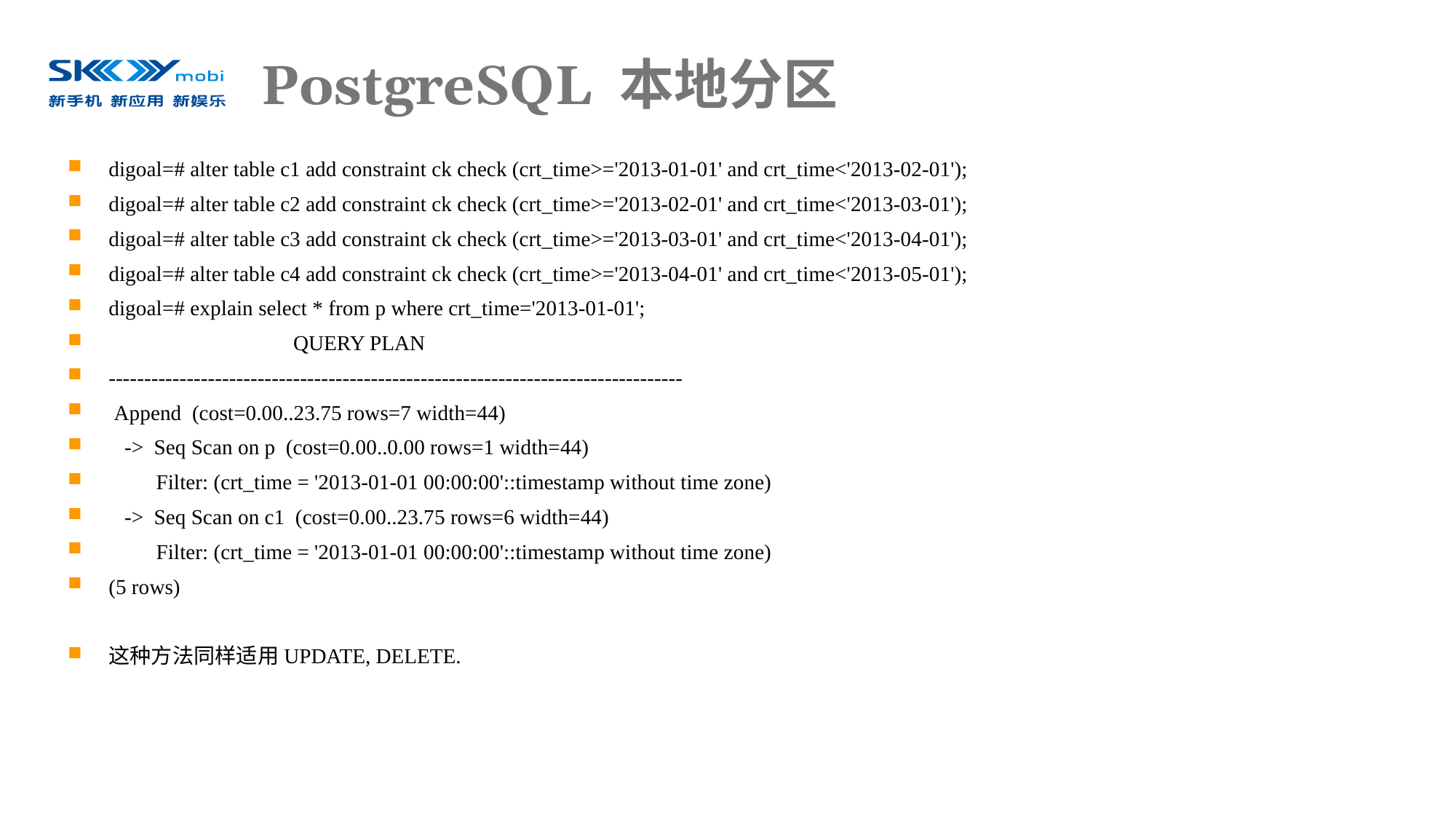

# PostgreSQL 本地分区
digoal=# alter table c1 add constraint ck check (crt_time>='2013-01-01' and crt_time<'2013-02-01');
digoal=# alter table c2 add constraint ck check (crt_time>='2013-02-01' and crt_time<'2013-03-01');
digoal=# alter table c3 add constraint ck check (crt_time>='2013-03-01' and crt_time<'2013-04-01');
digoal=# alter table c4 add constraint ck check (crt_time>='2013-04-01' and crt_time<'2013-05-01');
digoal=# explain select * from p where crt_time='2013-01-01';
                                   QUERY PLAN
---------------------------------------------------------------------------------
 Append  (cost=0.00..23.75 rows=7 width=44)
   ->  Seq Scan on p  (cost=0.00..0.00 rows=1 width=44)
         Filter: (crt_time = '2013-01-01 00:00:00'::timestamp without time zone)
   ->  Seq Scan on c1  (cost=0.00..23.75 rows=6 width=44)
         Filter: (crt_time = '2013-01-01 00:00:00'::timestamp without time zone)
(5 rows)

这种方法同样适用UPDATE, DELETE.